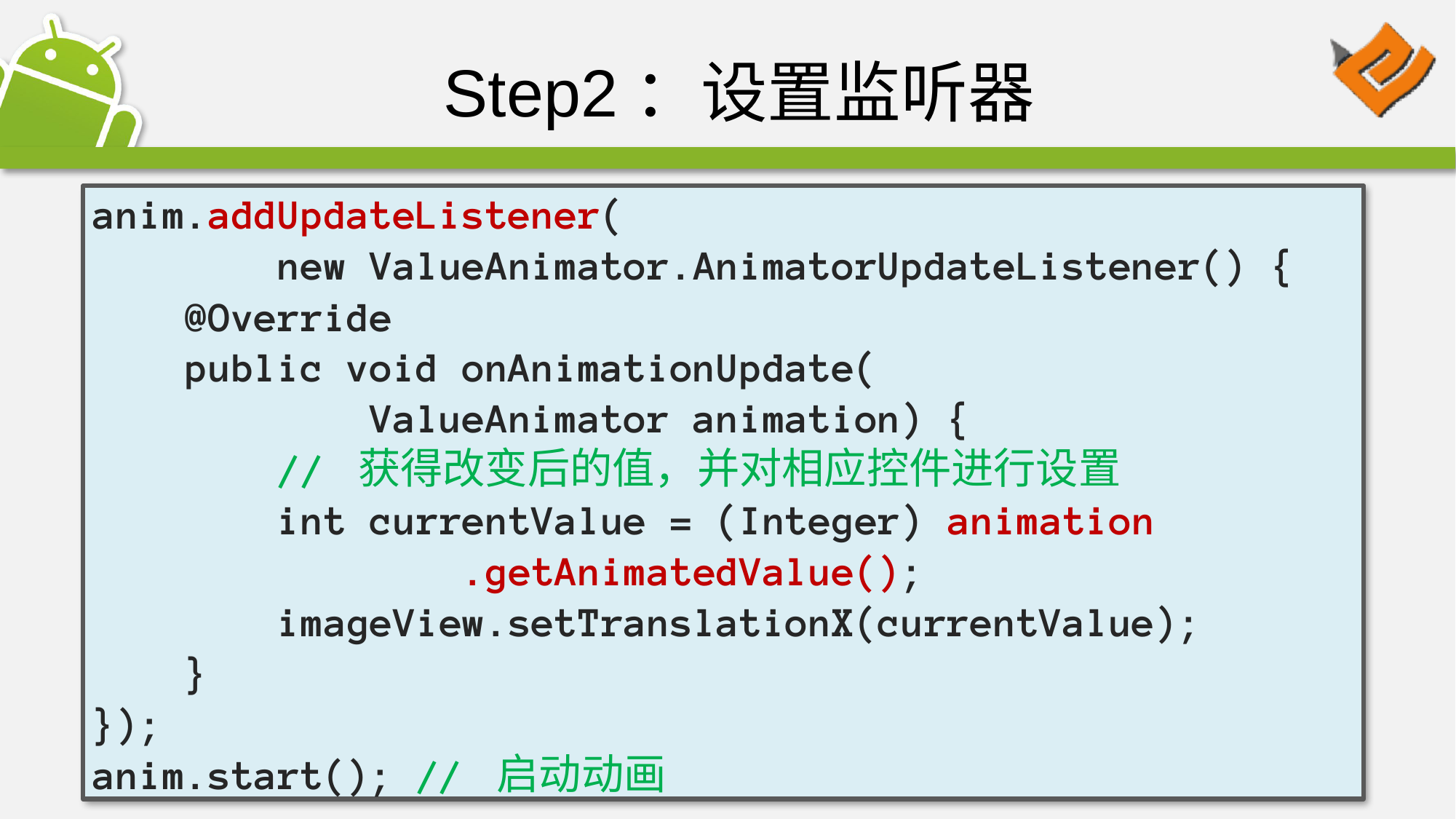

# Step2：设置监听器
anim.addUpdateListener(
        new ValueAnimator.AnimatorUpdateListener() {
    @Override
    public void onAnimationUpdate(
            ValueAnimator animation) {
        // 获得改变后的值，并对相应控件进行设置
        int currentValue = (Integer) animation
                .getAnimatedValue();
        imageView.setTranslationX(currentValue);
    }
});
anim.start(); // 启动动画